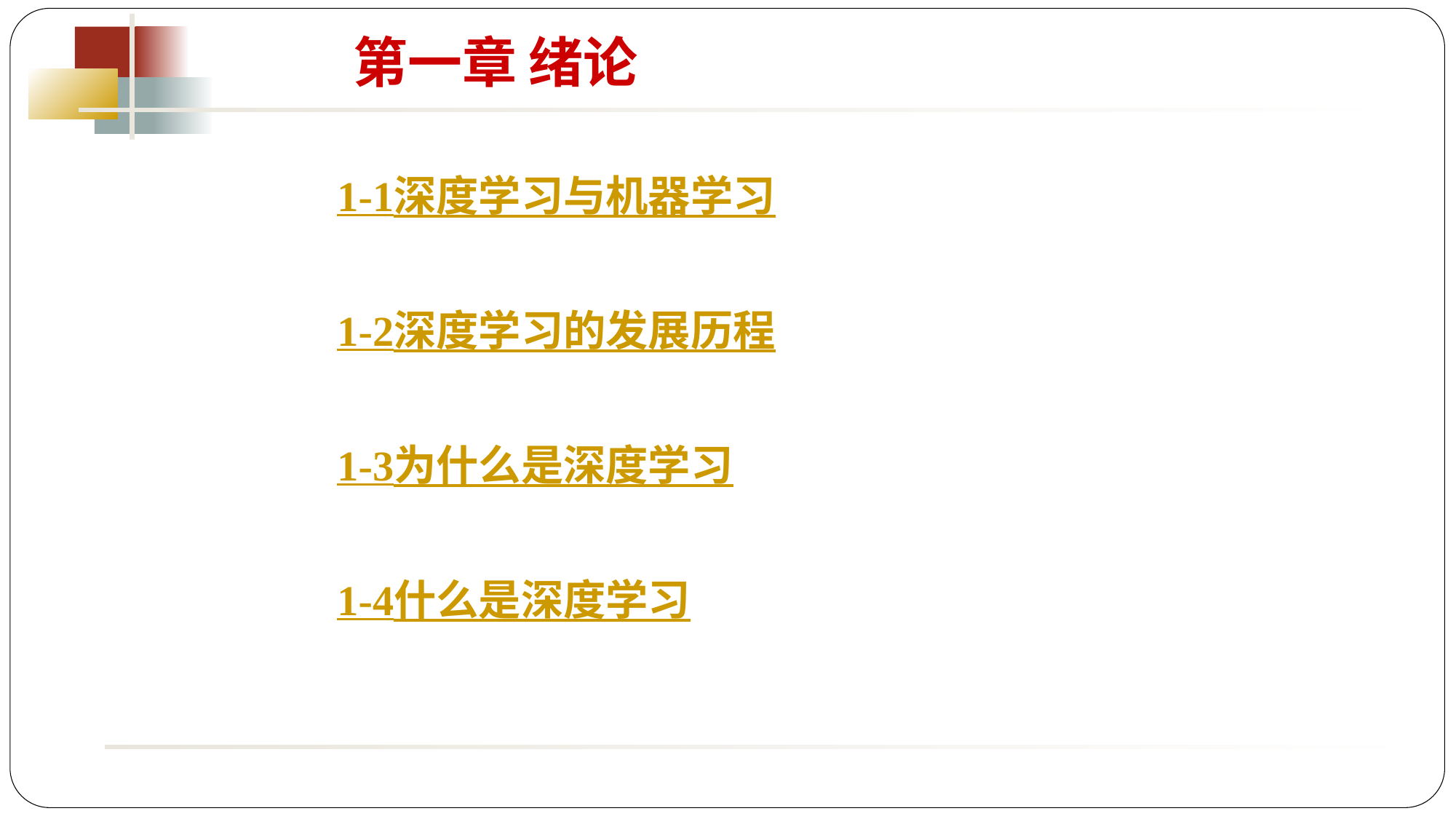

第一章 绪论
1-1深度学习与机器学习

1-2深度学习的发展历程

1-3为什么是深度学习

1-4什么是深度学习